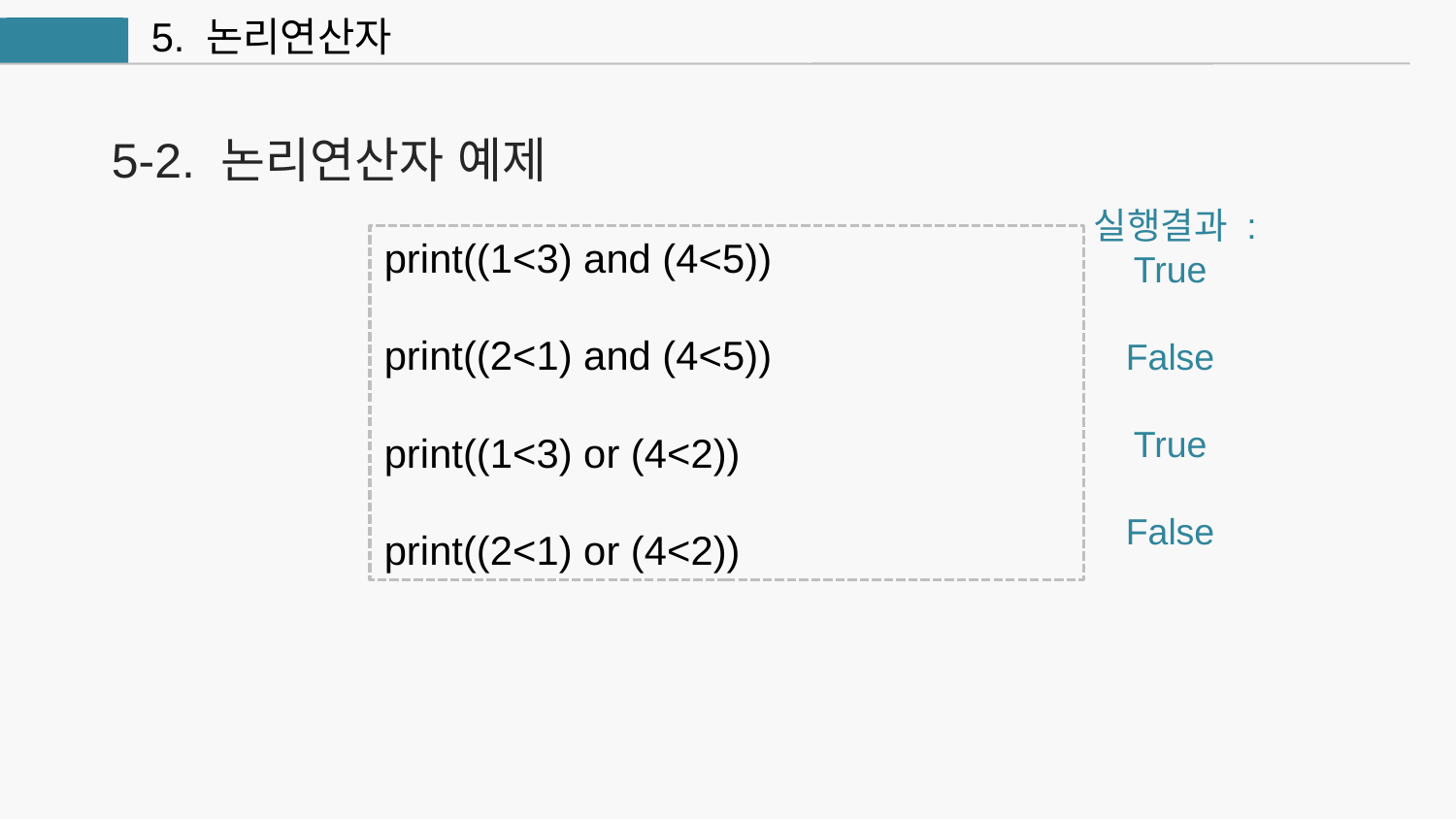

5. 논리연산자

연산자
5-2. 논리연산자 예제
실행결과 :
True

False

True

False
print((1<3) and (4<5))
print((2<1) and (4<5))

print((1<3) or (4<2))
print((2<1) or (4<2))